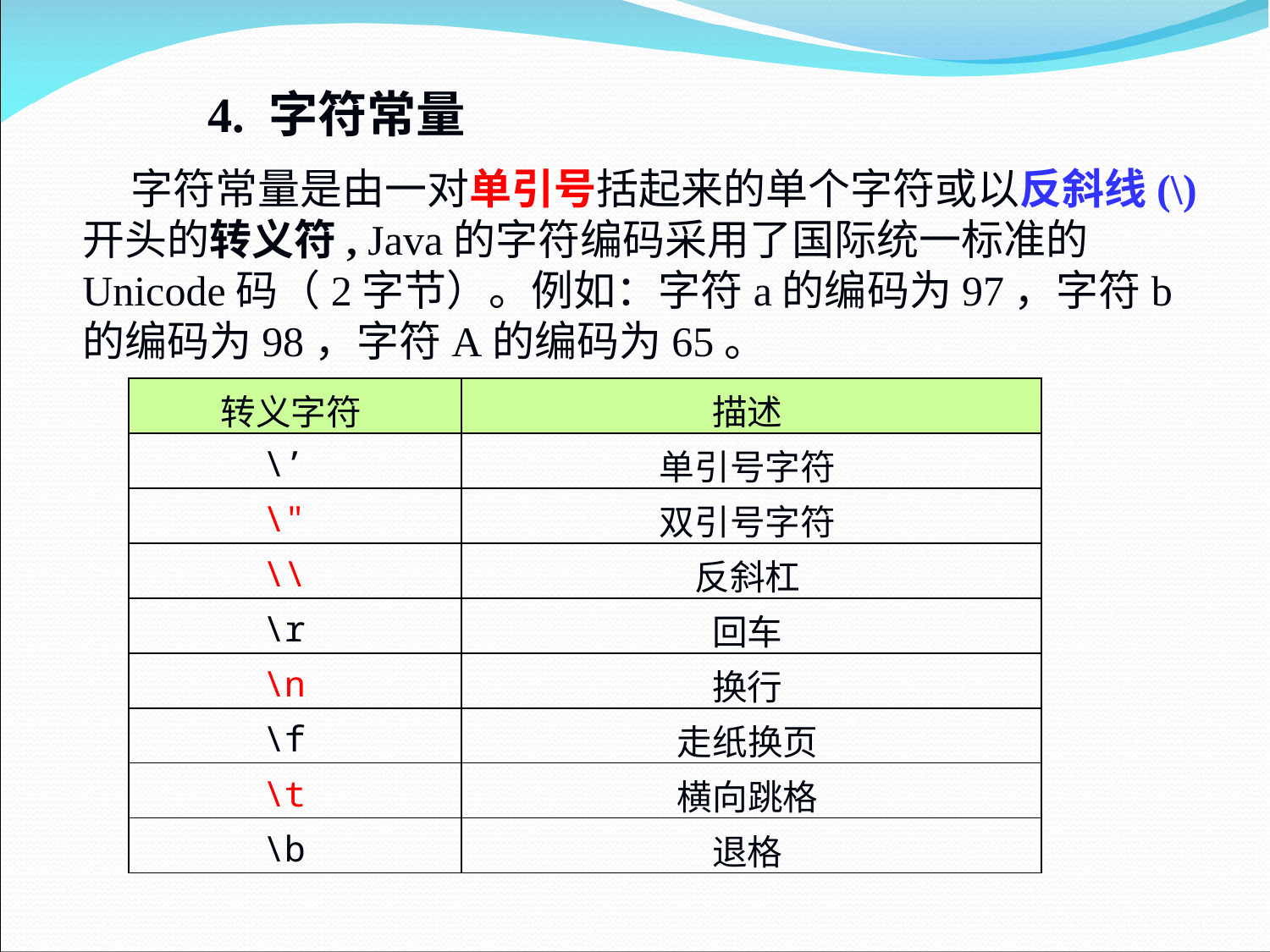

4. 字符常量
    字符常量是由一对单引号括起来的单个字符或以反斜线(\)开头的转义符, Java的字符编码采用了国际统一标准的Unicode码（2字节）。例如：字符a的编码为97，字符b的编码为98，字符A的编码为65。
| 转义字符 | 描述 |
| --- | --- |
| \’ | 单引号字符 |
| \" | 双引号字符 |
| \\ | 反斜杠 |
| \r | 回车 |
| \n | 换行 |
| \f | 走纸换页 |
| \t | 横向跳格 |
| \b | 退格 |